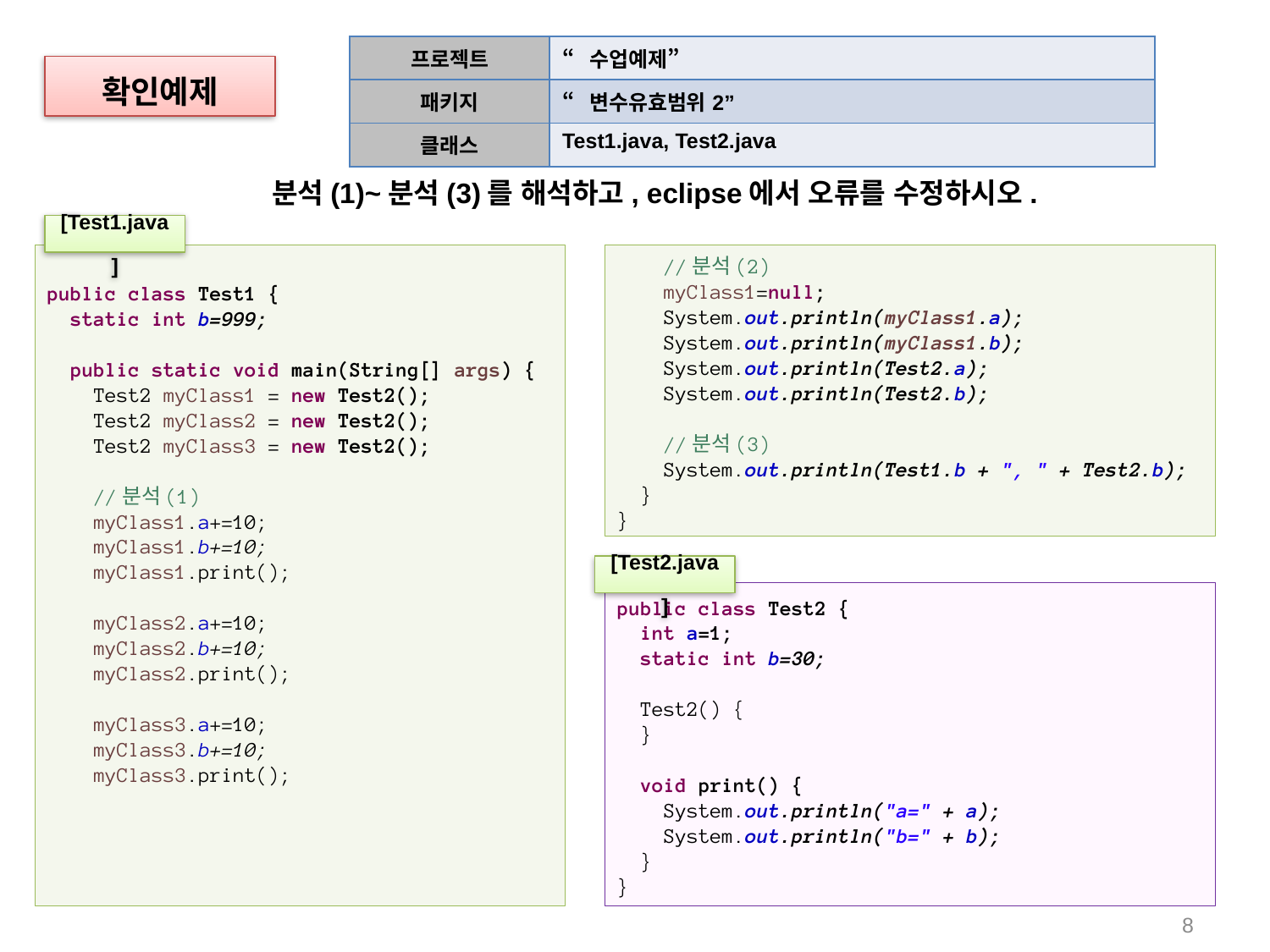

| 프로젝트 | “수업예제” |
| --- | --- |
| 패키지 | “변수유효범위2” |
| 클래스 | Test1.java, Test2.java |
확인예제
분석(1)~분석(3)를 해석하고, eclipse에서 오류를 수정하시오.
[Test1.java]

public class Test1 {
  static int b=999;

  public static void main(String[] args) {
    Test2 myClass1 = new Test2();
    Test2 myClass2 = new Test2();
    Test2 myClass3 = new Test2();

    //분석(1)
    myClass1.a+=10;
    myClass1.b+=10;
    myClass1.print();

    myClass2.a+=10;
    myClass2.b+=10;
    myClass2.print();

    myClass3.a+=10;
    myClass3.b+=10;
    myClass3.print();

    //분석(2)
    myClass1=null;
    System.out.println(myClass1.a);
    System.out.println(myClass1.b);
    System.out.println(Test2.a);
    System.out.println(Test2.b);

    //분석(3)
    System.out.println(Test1.b + ", " + Test2.b);
  }
}
[Test2.java]
public class Test2 {
  int a=1;
  static int b=30;

  Test2() {
  }

  void print() {
    System.out.println("a=" + a);
    System.out.println("b=" + b);
  }
}
8